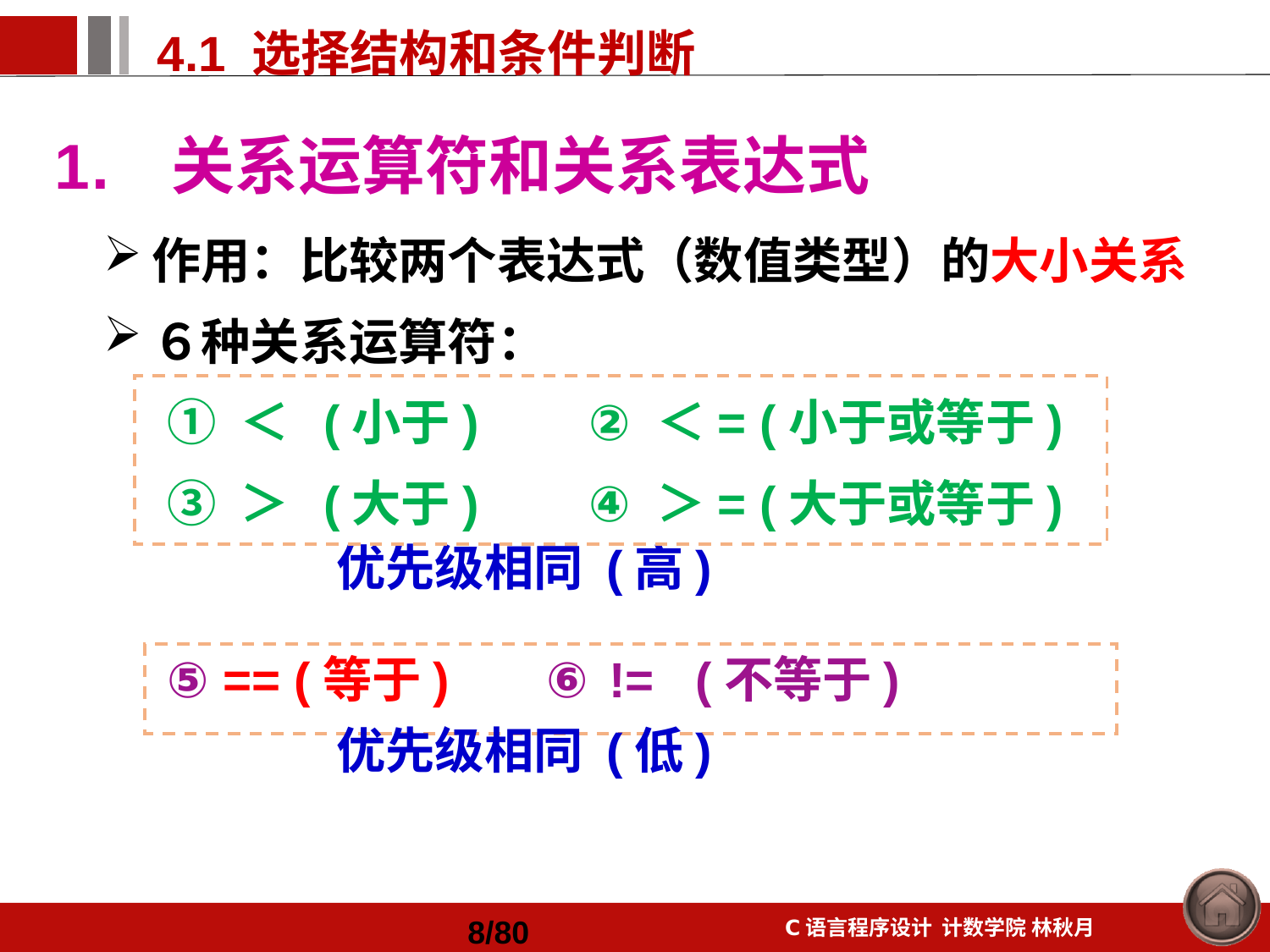

关系运算符和关系表达式
作用：比较两个表达式（数值类型）的大小关系
６种关系运算符：
① ＜  (小于)        ② ＜= (小于或等于)
③ ＞  (大于)        ④ ＞= (大于或等于)

⑤ == (等于)       ⑥ !=   (不等于)

优先级相同 (高)

优先级相同 (低)